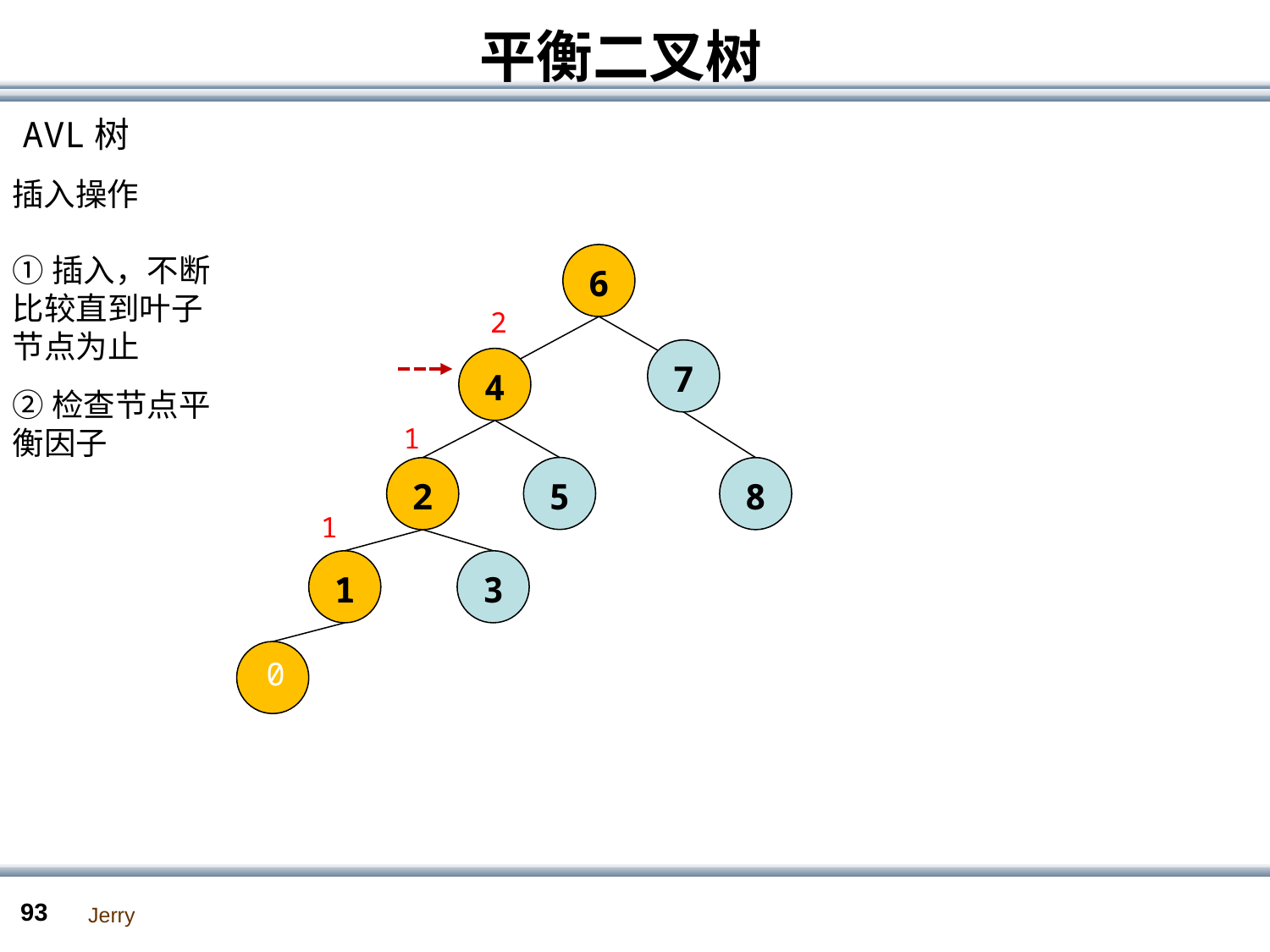

# 平衡二叉树
AVL树
插入操作
①插入，不断比较直到叶子节点为止
6
2
7
4
②检查节点平衡因子
1
5
2
8
1
1
3

0